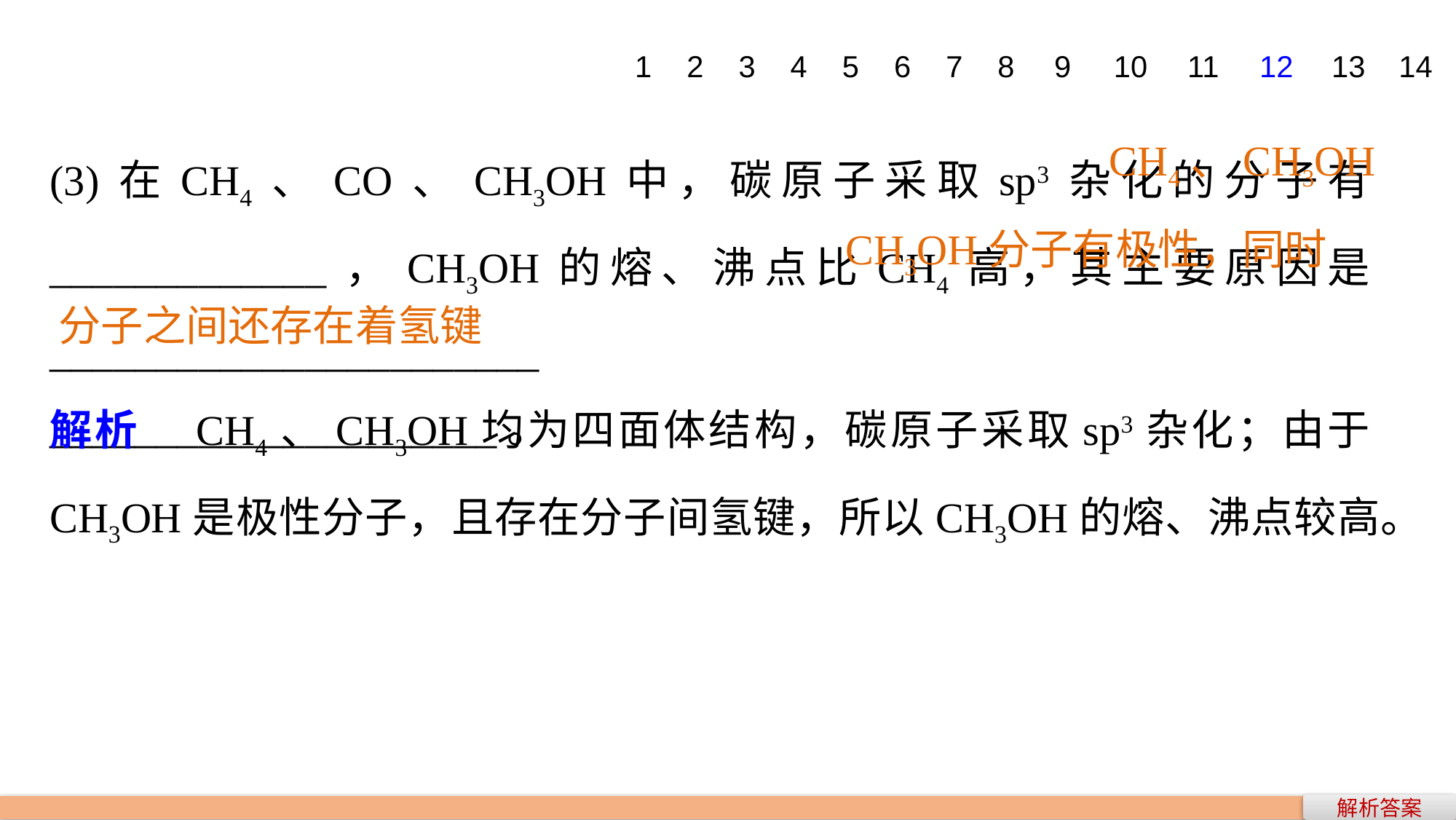

1
2
3
4
5
6
7
8
9
10
11
12
13
14
(3)在CH4、CO、CH3OH中，碳原子采取sp3杂化的分子有_____________，CH3OH的熔、沸点比CH4高，其主要原因是_______________________
_____________________。
CH4、CH3OH
CH3OH分子有极性，同时
分子之间还存在着氢键
解析　CH4、CH3OH均为四面体结构，碳原子采取sp3杂化；由于CH3OH是极性分子，且存在分子间氢键，所以CH3OH的熔、沸点较高。
解析答案